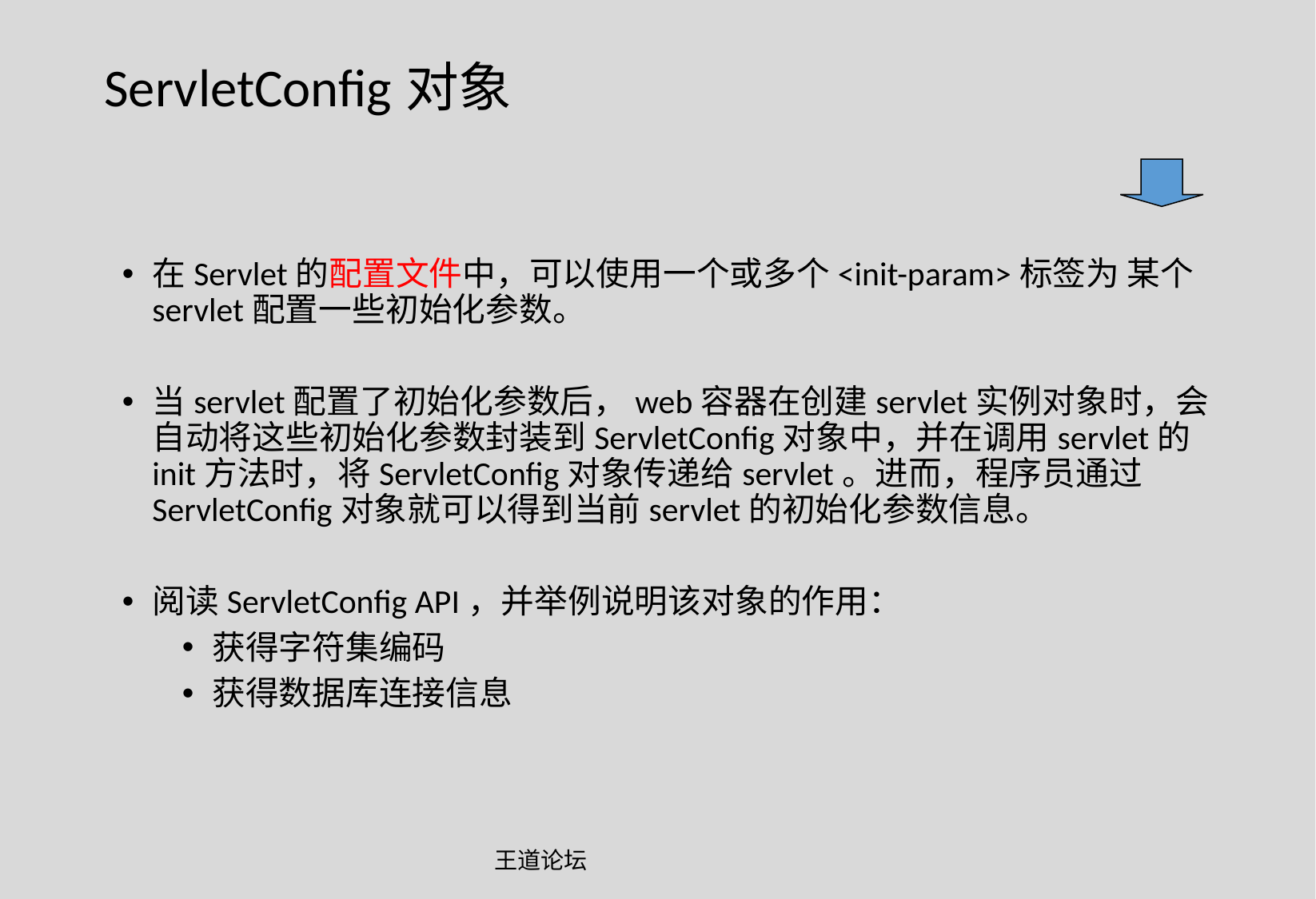

ServletConfig对象

在Servlet的配置文件中，可以使用一个或多个<init-param>标签为 某个servlet配置一些初始化参数。

当servlet配置了初始化参数后，web容器在创建servlet实例对象时，会自动将这些初始化参数封装到ServletConfig对象中，并在调用servlet的init方法时，将ServletConfig对象传递给servlet。进而，程序员通过ServletConfig对象就可以得到当前servlet的初始化参数信息。

阅读ServletConfig API，并举例说明该对象的作用：
获得字符集编码
获得数据库连接信息
王道论坛